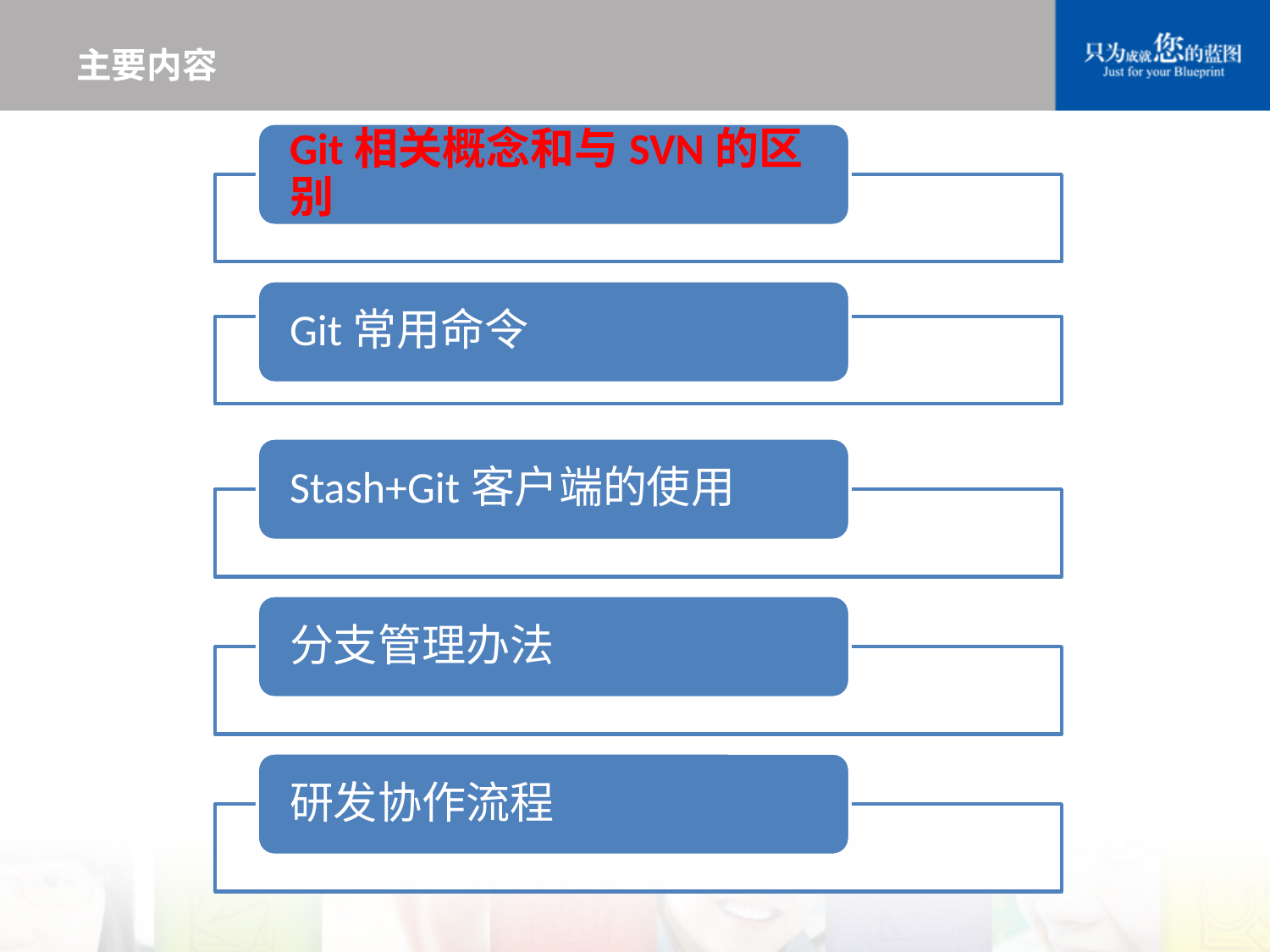

# 主要内容
Git相关概念和与SVN的区别
Git常用命令
Stash+Git客户端的使用
分支管理办法
研发协作流程